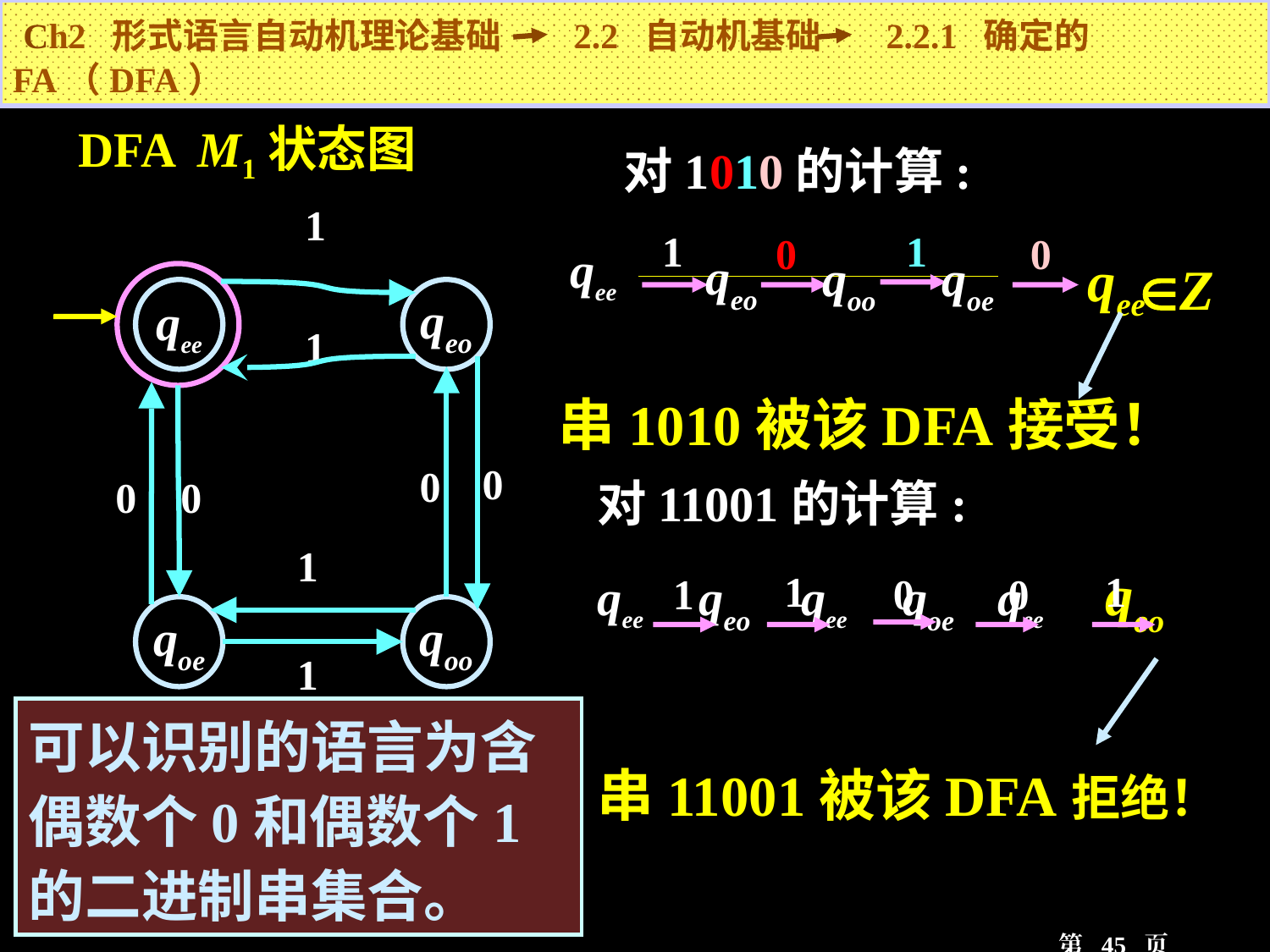

Ch2  形式语言自动机理论基础        2.2  自动机基础       2.2.1  确定的FA（DFA）

  DFA  M1状态图
对1010的计算:
1
1

1

0

0

qee
qee
 qeo
qoo
 qoe
∈Z

qee
qeo

串1010被该DFA接受！
1

0
0
0
0
对11001的计算:
qee         qeo       qee         qoe       qee          qeo

串11001被该DFA拒绝！
1
1
1
0
0

1
qoe
qoo
1
可以识别的语言为含偶数个0和偶数个1的二进制串集合。